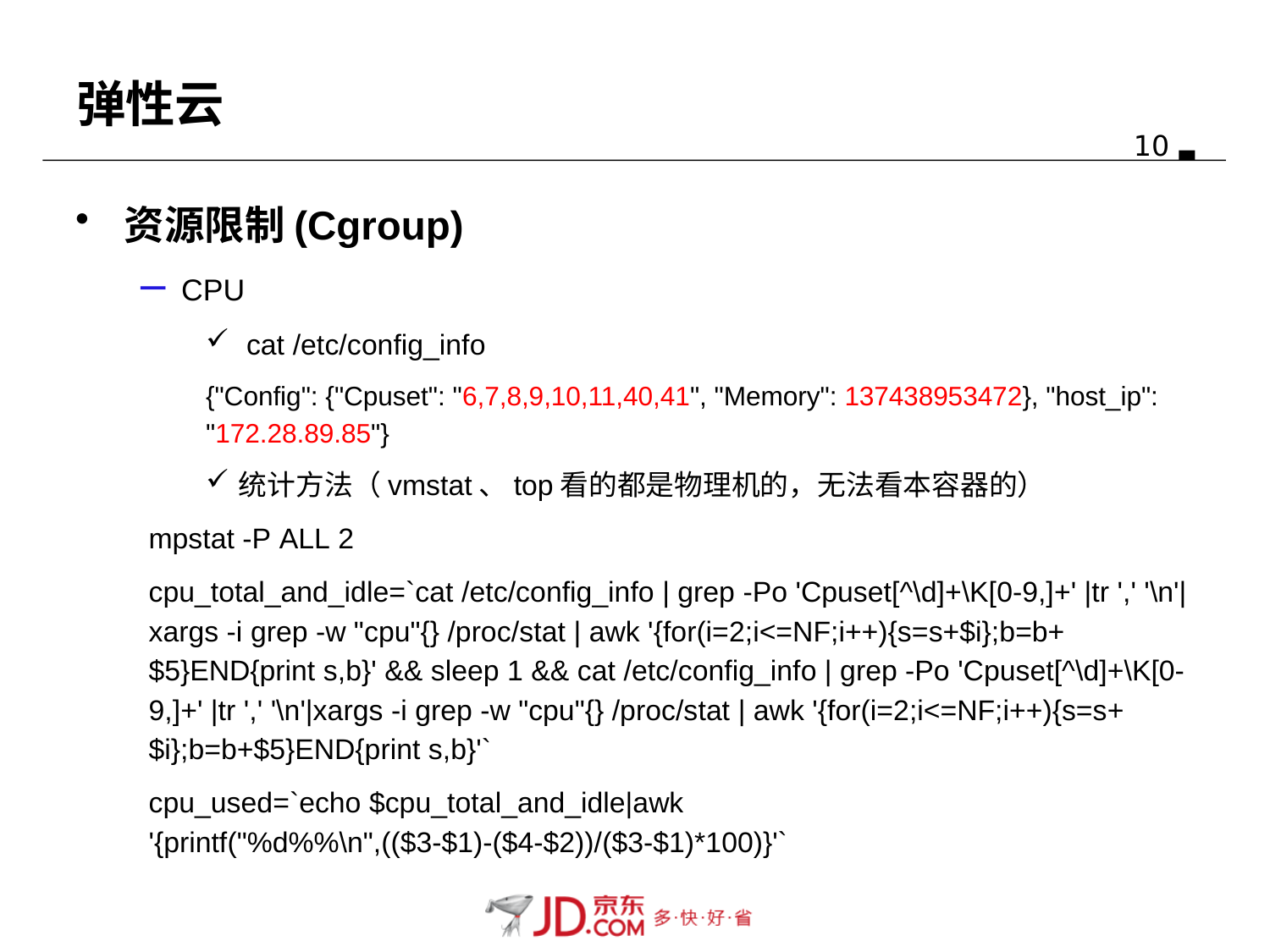

# 弹性云
资源限制(Cgroup)
CPU
 cat /etc/config_info
{"Config": {"Cpuset": "6,7,8,9,10,11,40,41", "Memory": 137438953472}, "host_ip": "172.28.89.85"}
统计方法（vmstat、top看的都是物理机的，无法看本容器的）
mpstat -P ALL 2
cpu_total_and_idle=`cat /etc/config_info | grep -Po 'Cpuset[^\d]+\K[0-9,]+' |tr ',' '\n'|xargs -i grep -w "cpu"{} /proc/stat | awk '{for(i=2;i<=NF;i++){s=s+$i};b=b+$5}END{print s,b}' && sleep 1 && cat /etc/config_info | grep -Po 'Cpuset[^\d]+\K[0-9,]+' |tr ',' '\n'|xargs -i grep -w "cpu"{} /proc/stat | awk '{for(i=2;i<=NF;i++){s=s+$i};b=b+$5}END{print s,b}'`
cpu_used=`echo $cpu_total_and_idle|awk '{printf("%d%%\n",(($3-$1)-($4-$2))/($3-$1)*100)}'`